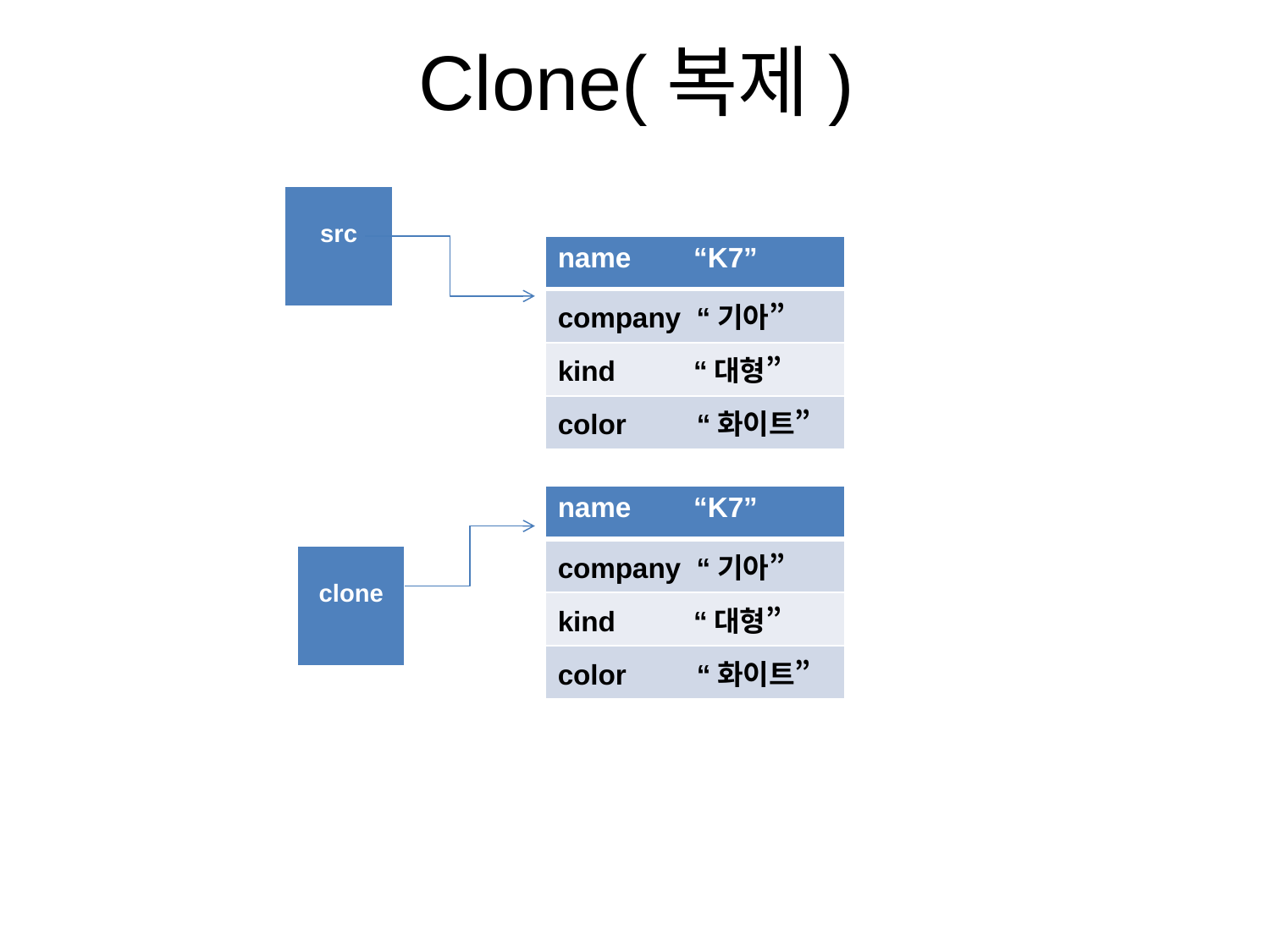

# Clone(복제)
| src |
| --- |
| name “K7” |
| --- |
| company “기아” |
| kind “대형” |
| color “화이트” |
| name “K7” |
| --- |
| company “기아” |
| kind “대형” |
| color “화이트” |
| clone |
| --- |